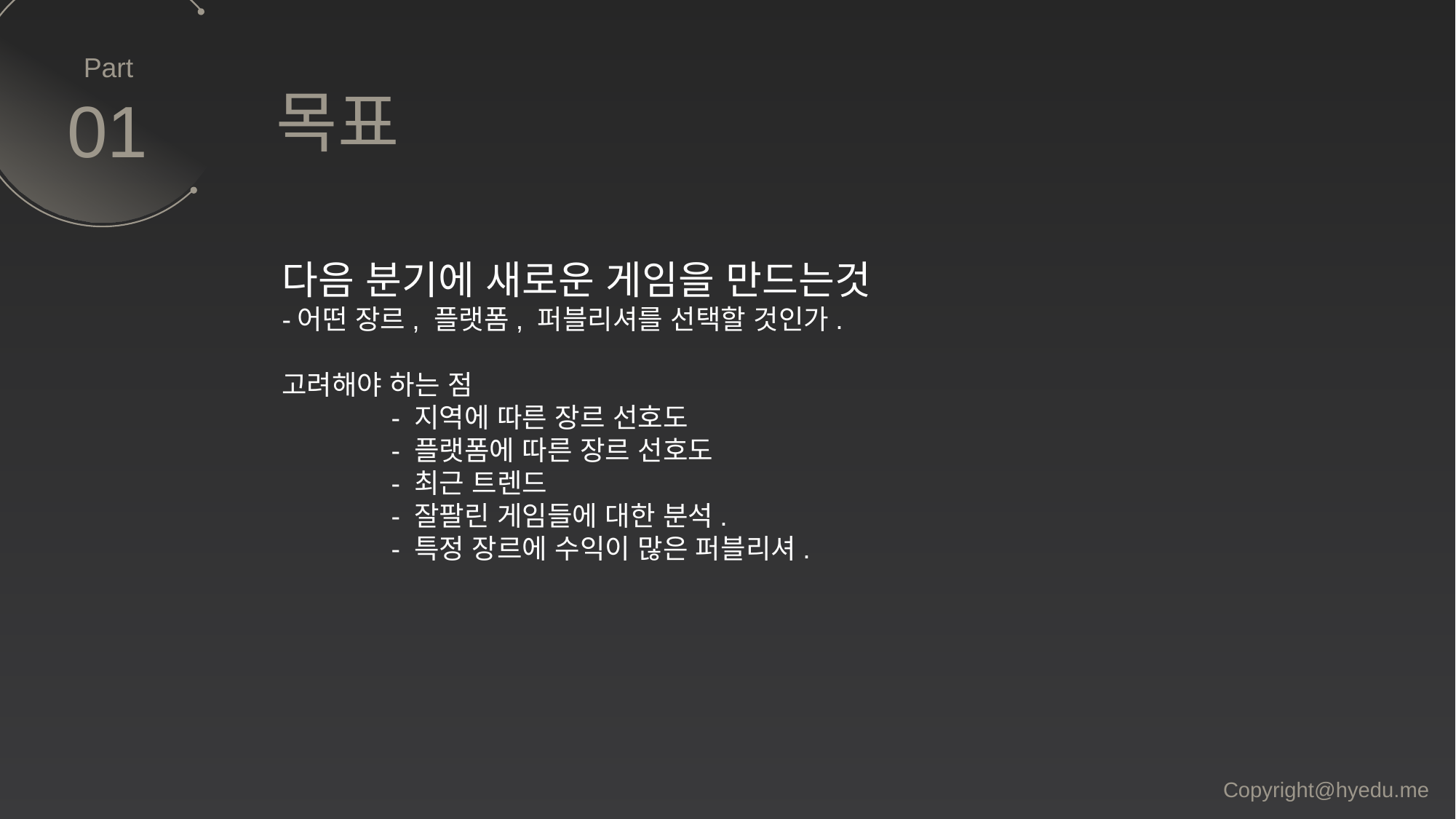

목표
01
다음 분기에 새로운 게임을 만드는것
-어떤 장르, 플랫폼, 퍼블리셔를 선택할 것인가.

고려해야 하는 점
	- 지역에 따른 장르 선호도
	- 플랫폼에 따른 장르 선호도
	- 최근 트렌드
	- 잘팔린 게임들에 대한 분석.
	- 특정 장르에 수익이 많은 퍼블리셔.